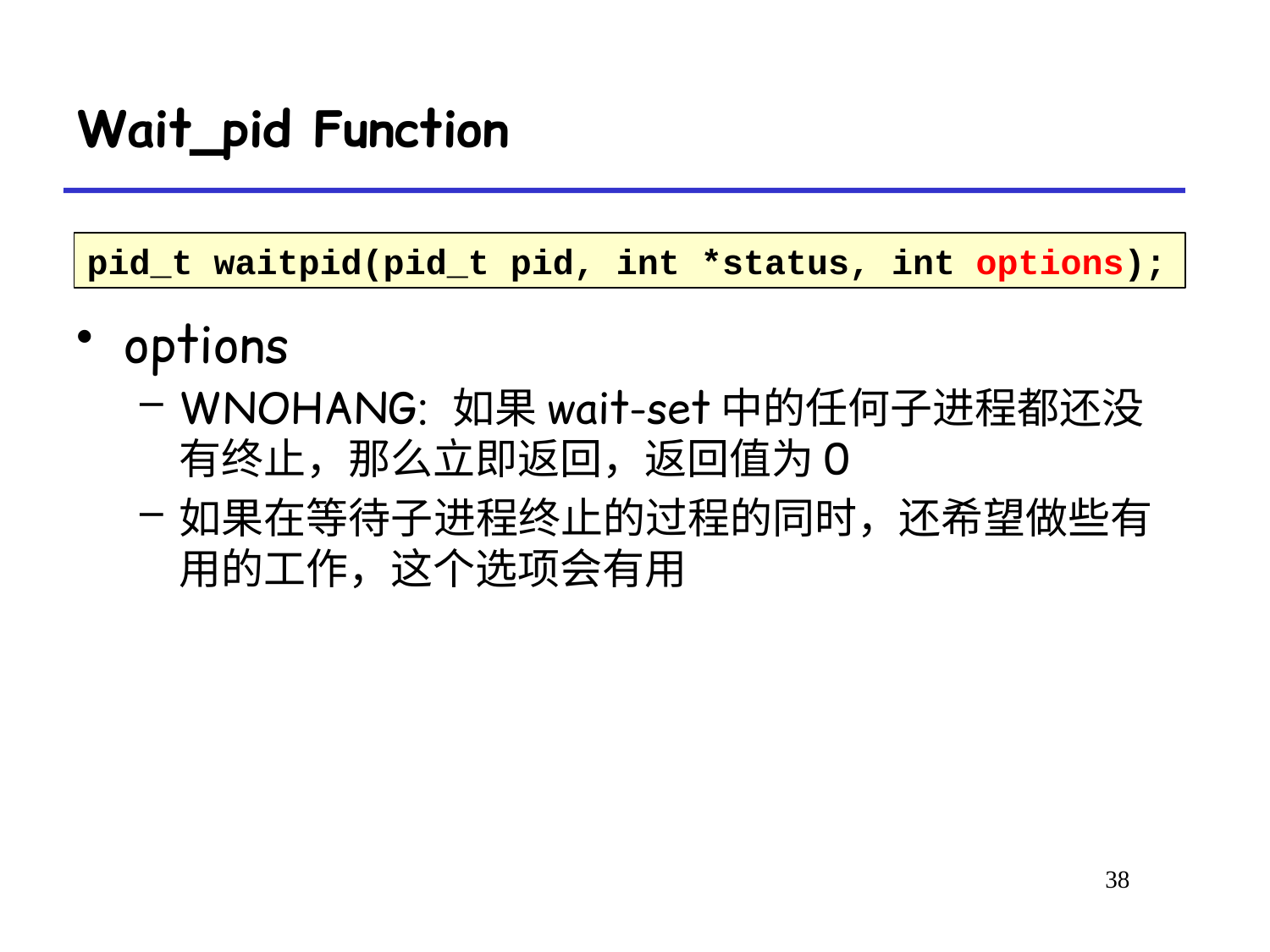

Wait_pid Function
pid_t waitpid(pid_t pid, int *status, int options);
options
WNOHANG: 如果wait-set中的任何子进程都还没有终止，那么立即返回，返回值为0
如果在等待子进程终止的过程的同时，还希望做些有用的工作，这个选项会有用
# 38